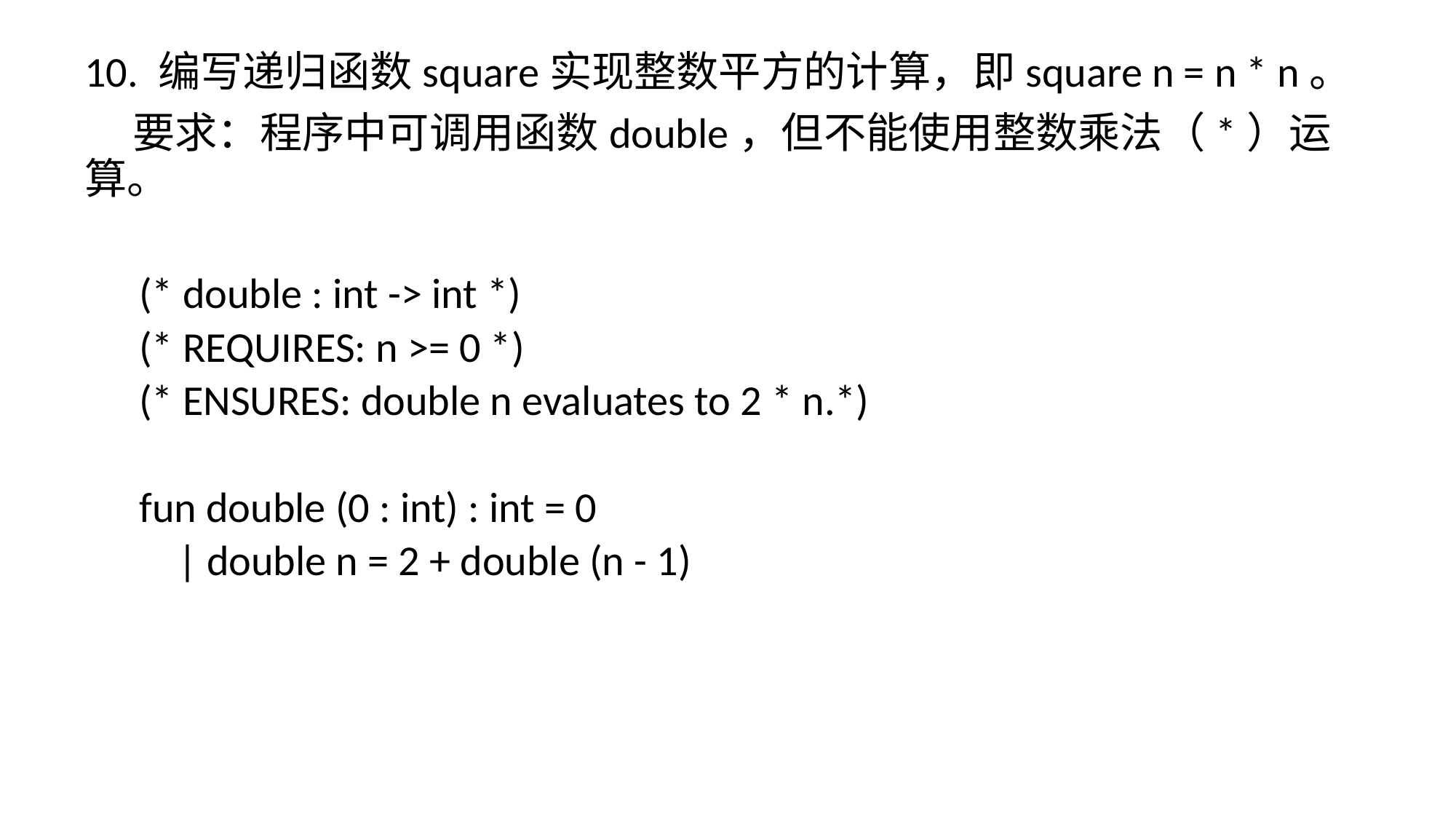

10. 编写递归函数square实现整数平方的计算，即square n = n * n。
    要求：程序中可调用函数double，但不能使用整数乘法（*）运算。

(* double : int -> int *)
(* REQUIRES: n >= 0 *)
(* ENSURES: double n evaluates to 2 * n.*)

fun double (0 : int) : int = 0
    | double n = 2 + double (n - 1)